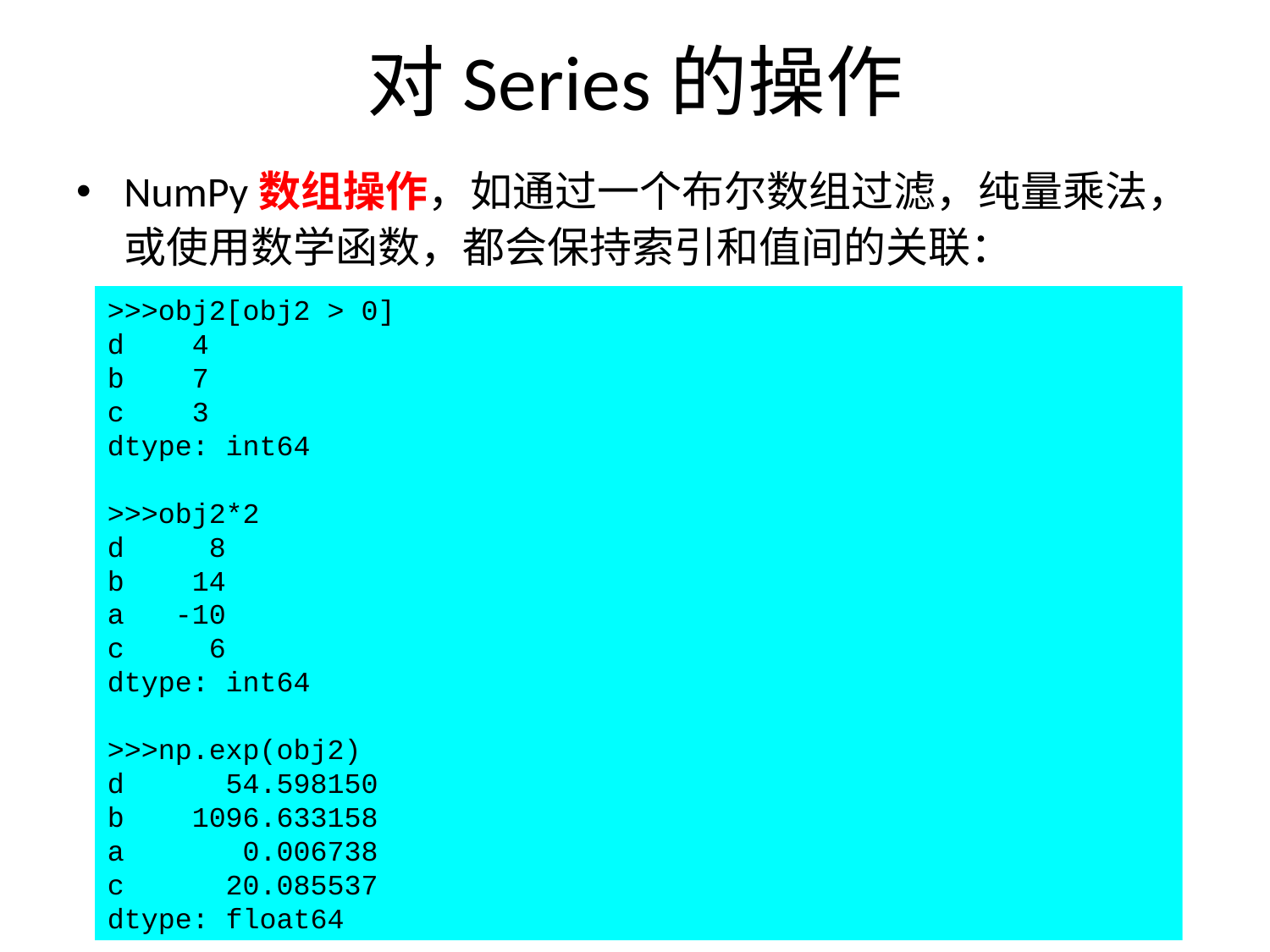

# 对Series的操作
NumPy数组操作，如通过一个布尔数组过滤，纯量乘法，或使用数学函数，都会保持索引和值间的关联：
>>>obj2[obj2 > 0]
d    4
b    7
c    3
dtype: int64

>>>obj2*2
d     8
b    14
a   -10
c     6
dtype: int64

>>>np.exp(obj2)
d      54.598150
b    1096.633158
a       0.006738
c      20.085537
dtype: float64